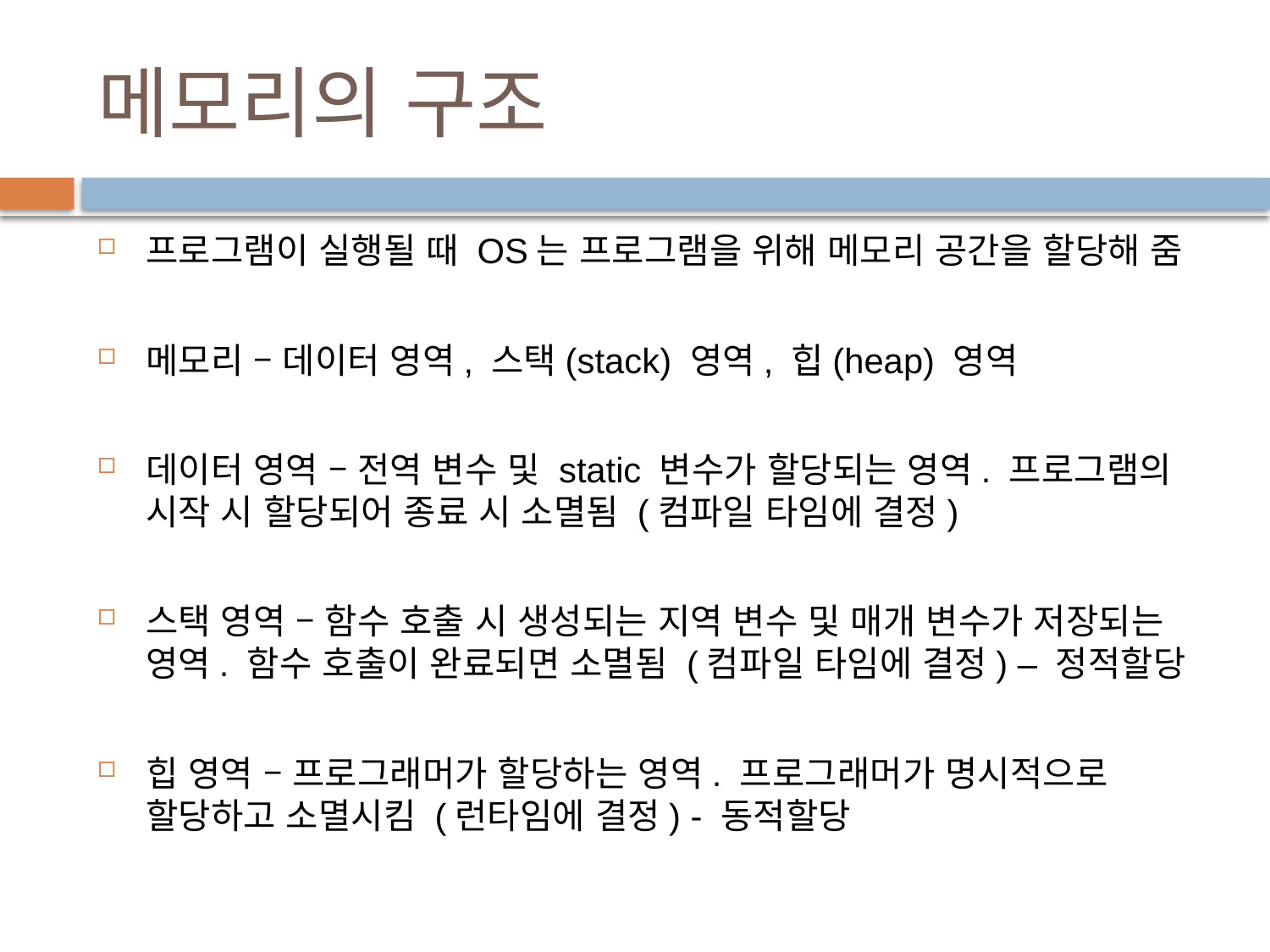

# 메모리의 구조
프로그램이 실행될 때 OS는 프로그램을 위해 메모리 공간을 할당해 줌

메모리 – 데이터 영역, 스택(stack) 영역, 힙(heap) 영역

데이터 영역 – 전역 변수 및 static 변수가 할당되는 영역. 프로그램의 시작 시 할당되어 종료 시 소멸됨 (컴파일 타임에 결정)

스택 영역 – 함수 호출 시 생성되는 지역 변수 및 매개 변수가 저장되는 영역. 함수 호출이 완료되면 소멸됨 (컴파일 타임에 결정) – 정적할당

힙 영역 – 프로그래머가 할당하는 영역. 프로그래머가 명시적으로 할당하고 소멸시킴 (런타임에 결정) - 동적할당